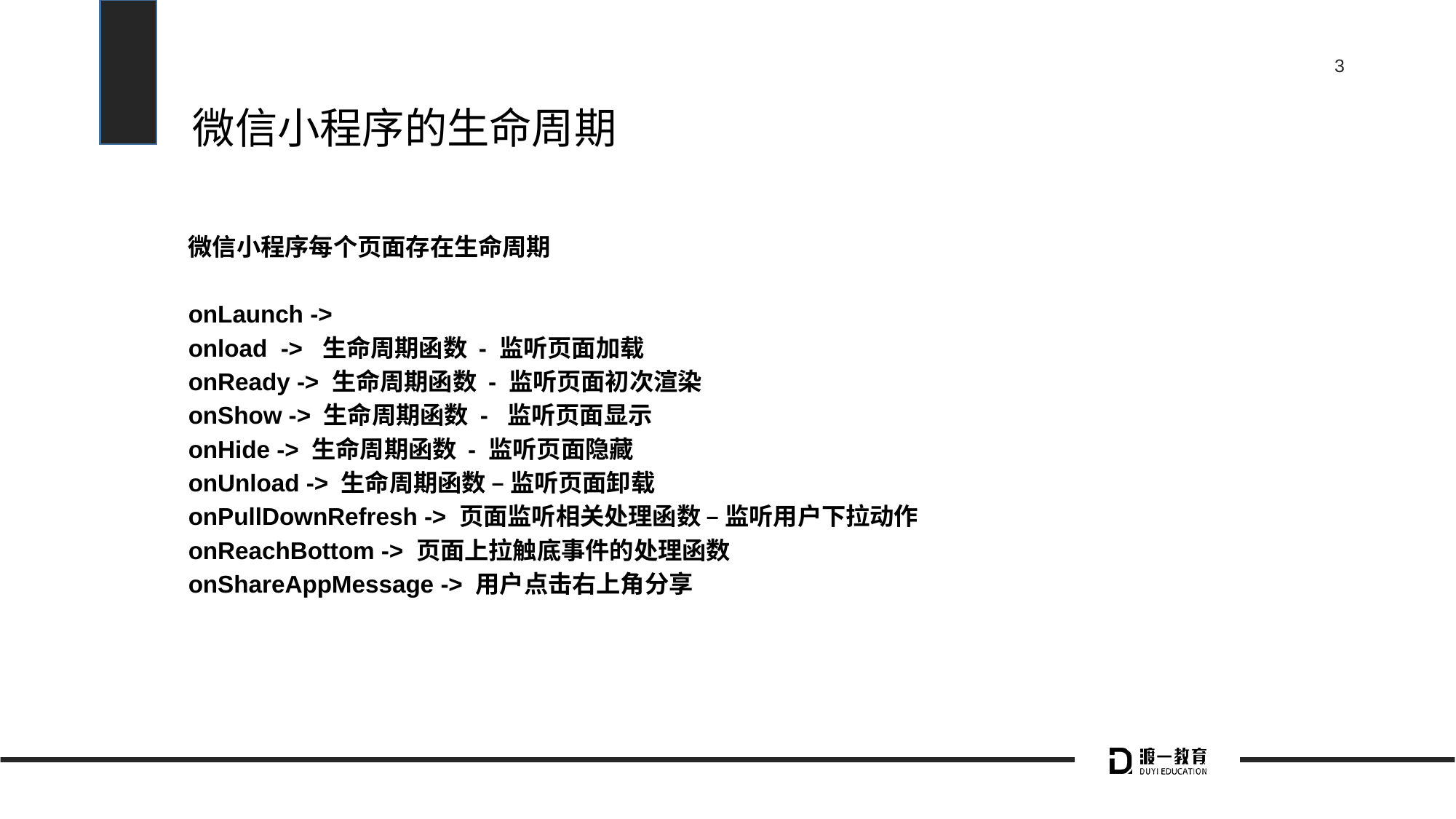

# 微信小程序的生命周期
微信小程序每个页面存在生命周期

onLaunch ->
onload  ->  生命周期函数 - 监听页面加载
onReady -> 生命周期函数 - 监听页面初次渲染
onShow -> 生命周期函数 -  监听页面显示
onHide -> 生命周期函数 - 监听页面隐藏
onUnload -> 生命周期函数 – 监听页面卸载
onPullDownRefresh -> 页面监听相关处理函数 – 监听用户下拉动作
onReachBottom -> 页面上拉触底事件的处理函数
onShareAppMessage -> 用户点击右上角分享